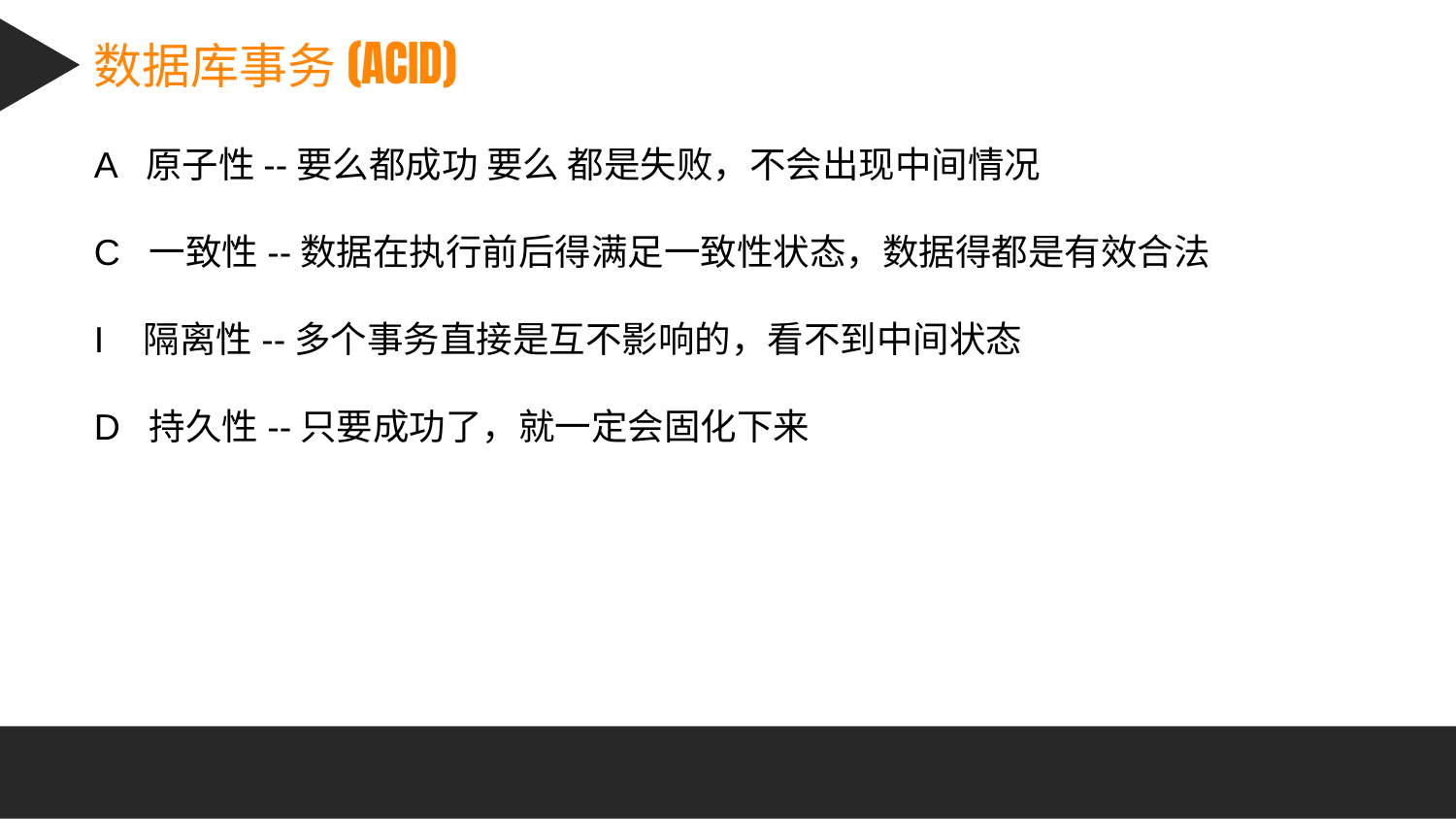

数据库事务(ACID)
A  原子性--要么都成功 要么 都是失败，不会出现中间情况

C  一致性--数据在执行前后得满足一致性状态，数据得都是有效合法

I   隔离性--多个事务直接是互不影响的，看不到中间状态

D  持久性--只要成功了，就一定会固化下来